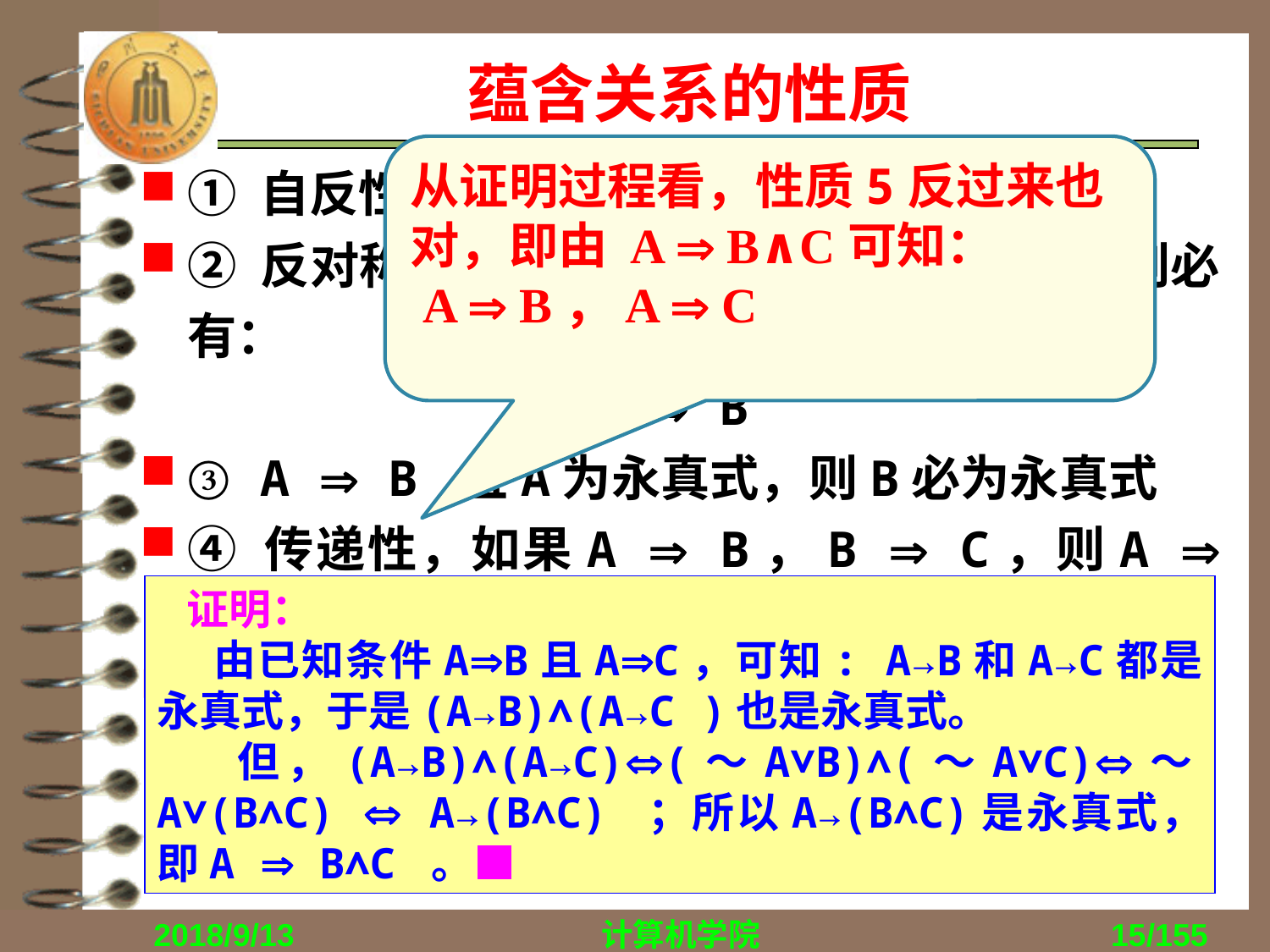

# 蕴含关系的性质
从证明过程看，性质5反过来也对，即由 A ⇒ B∧C可知：
 A ⇒ B，A ⇒ C
① 自反性 A ⇒ A
② 反对称性，如果A ⇒ B，且B ⇒ A，则必有：
               A ⇔ B
③ A ⇒ B 且A为永真式，则B必为永真式
④ 传递性，如果A ⇒ B，B ⇒ C，则A ⇒ C
⑤ 如A ⇒ B，A ⇒ C，则A ⇒ B∧C
⑥ 如A ⇒ C，B ⇒ C，则A∨B ⇒ C
  证明：
    由已知条件A⇒B且A⇒C，可知: A→B和A→C都是永真式，于是(A→B)∧(A→C )也是永真式。
    但，(A→B)∧(A→C)⇔(～A∨B)∧(～A∨C)⇔～A∨(B∧C) ⇔ A→(B∧C) ；所以A→(B∧C)是永真式，即A ⇒ B∧C 。■
2018/9/13
计算机学院
15/155